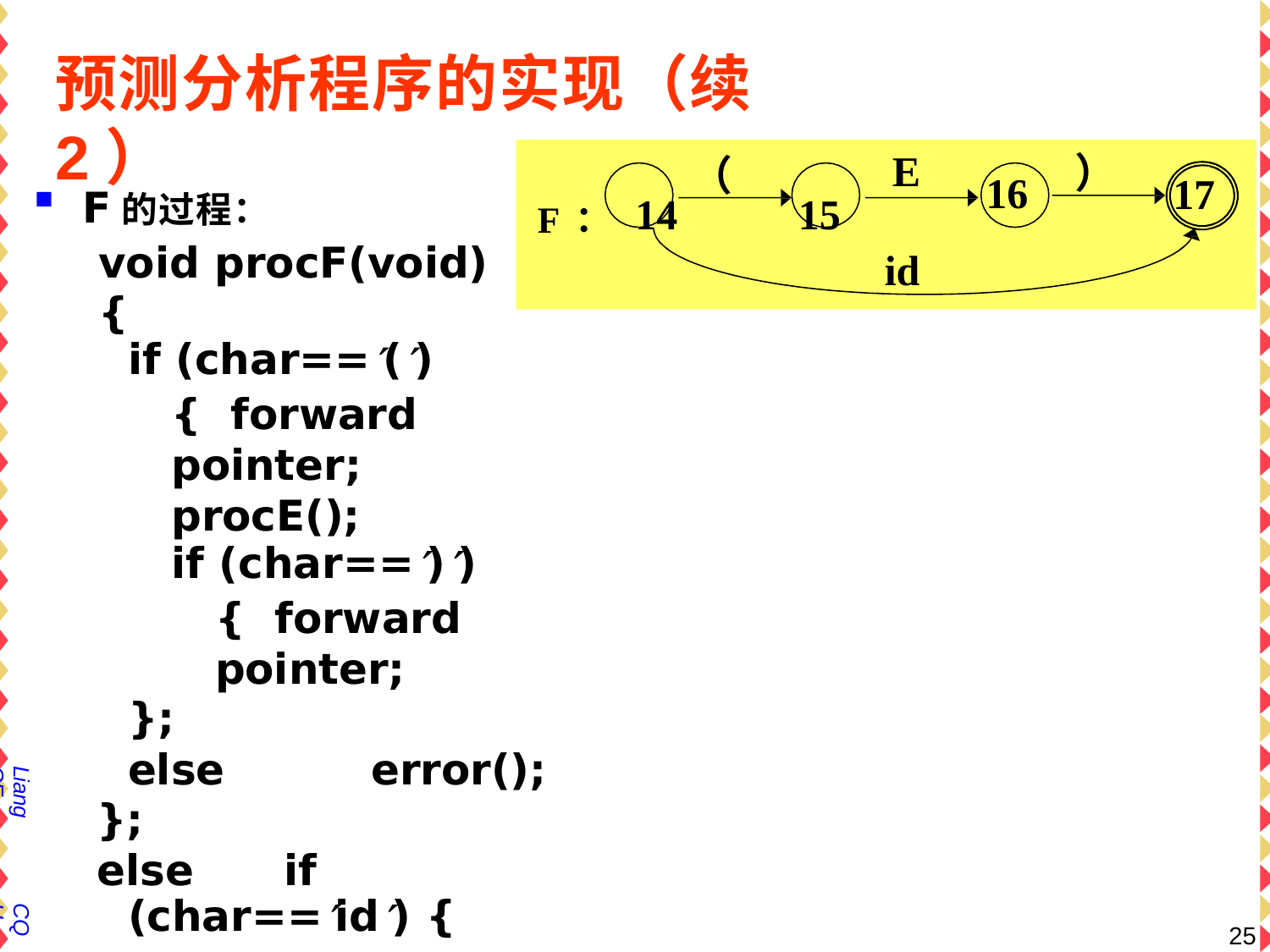

# 预测分析程序的实现（续2）

E
）
（
F的过程：
void procF(void)
{

F： 14	15
16
17

id
if (char==′(′) {  forward pointer;  procE();
if (char==′)′) {  forward pointer;
};
else	error();
};
else	if (char==′id′) {
forward pointer;  else	error();
}
Liang GE
CQU
25